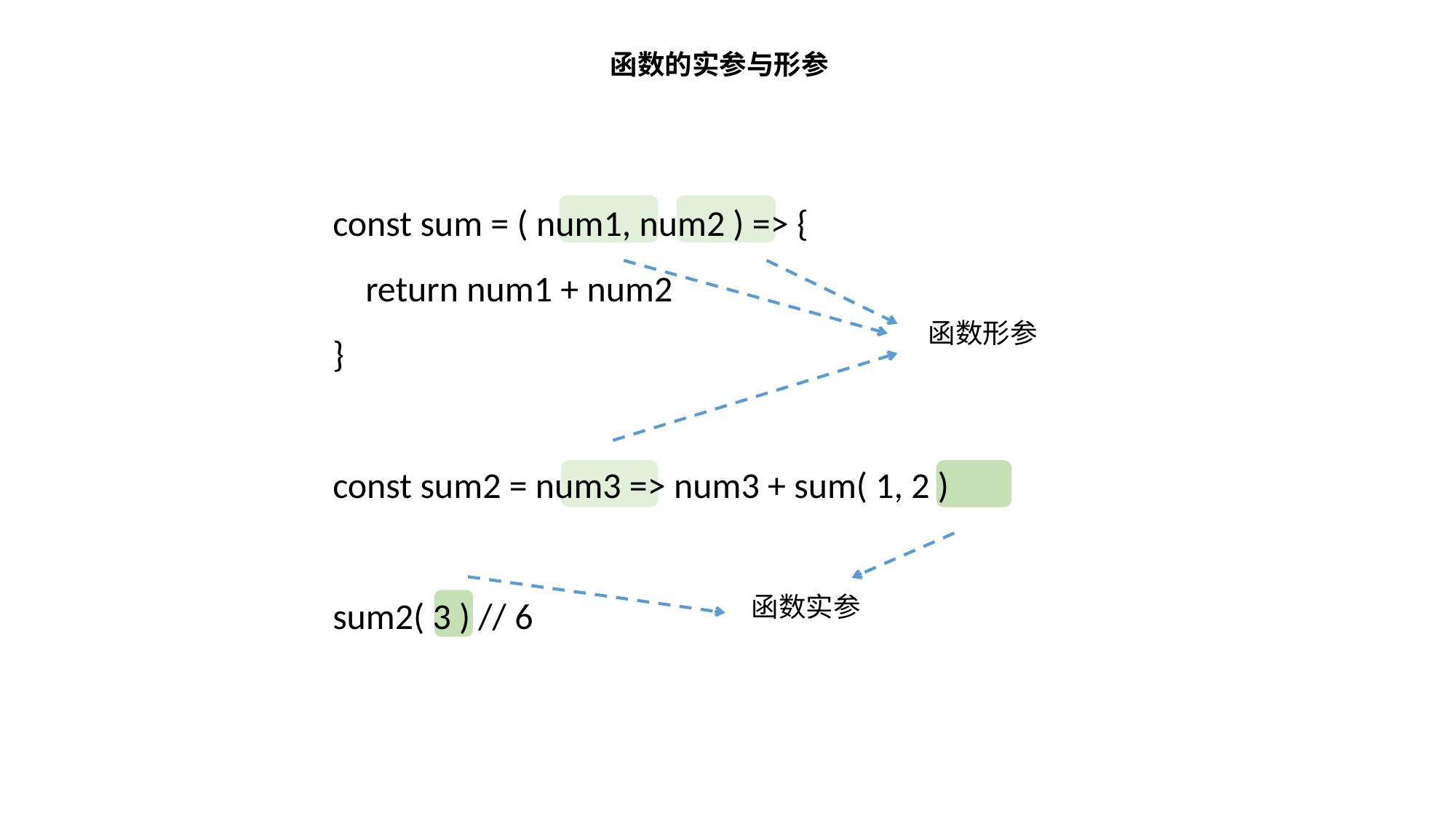

函数的实参与形参
const sum = ( num1, num2 ) => {
    return num1 + num2
}

const sum2 = num3 => num3 + sum( 1, 2 )

sum2( 3 ) // 6

函数形参

函数实参